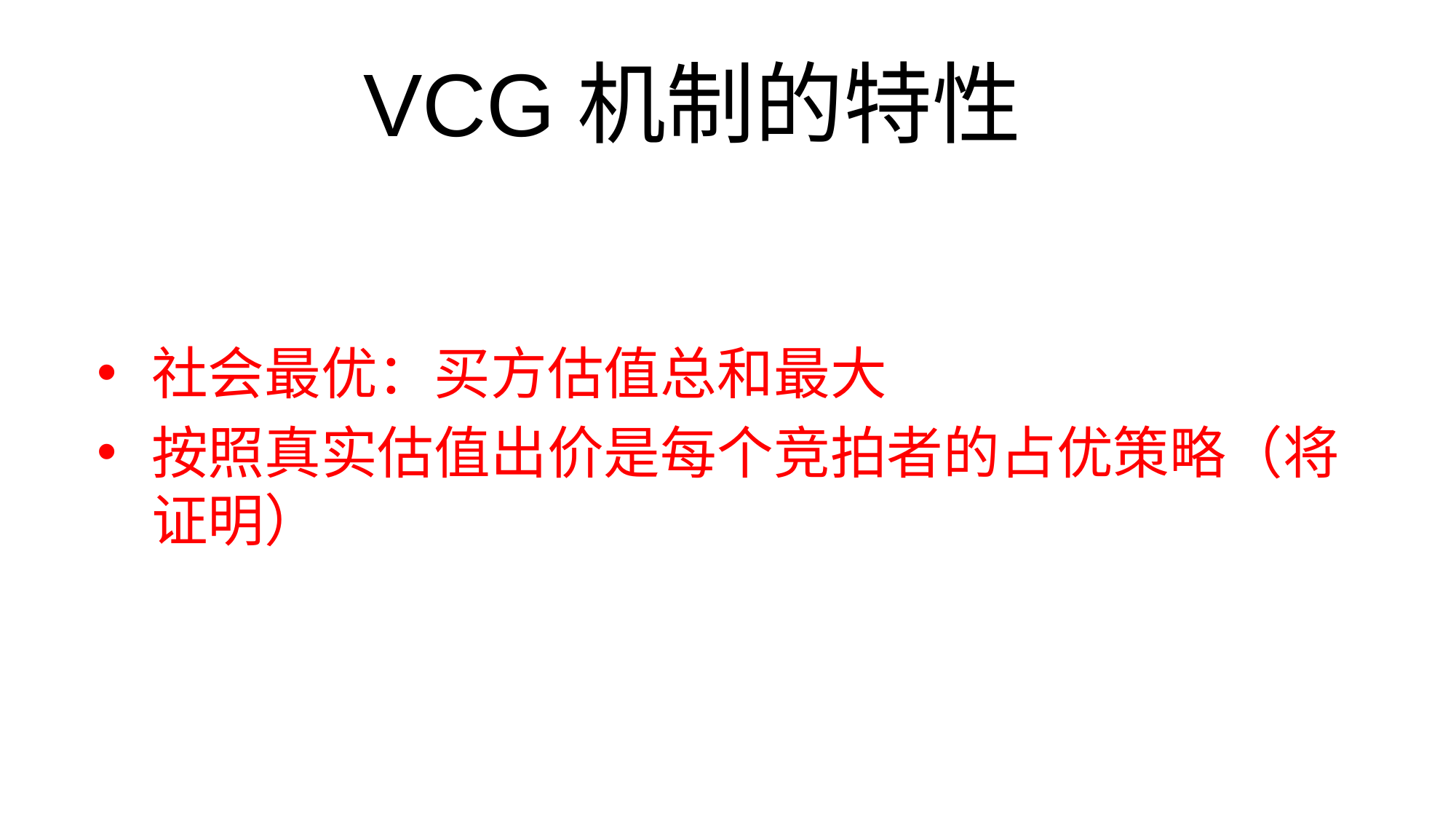

# VCG机制的特性
社会最优：买方估值总和最大
按照真实估值出价是每个竞拍者的占优策略（将证明）